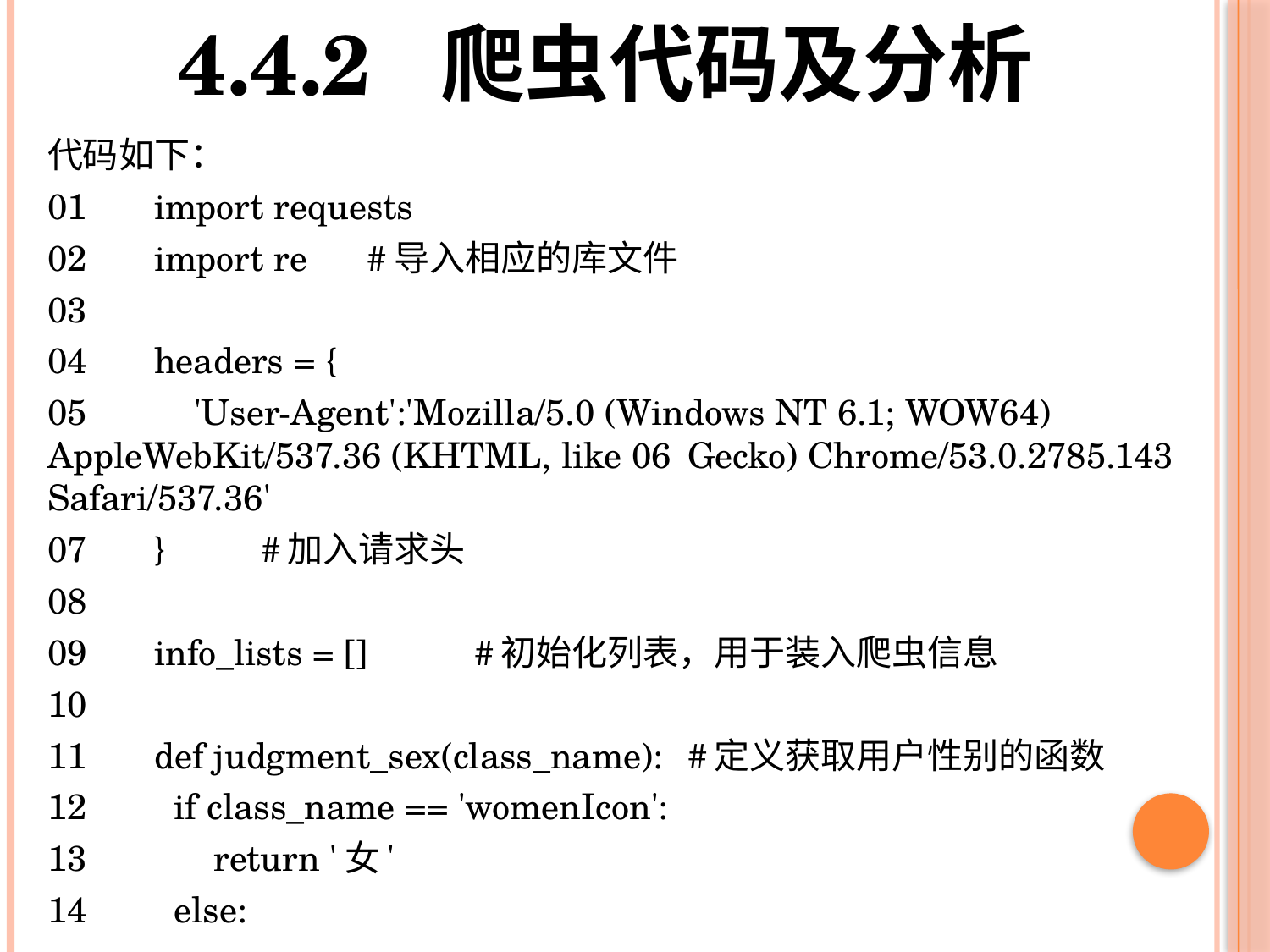

# 4.4.2  爬虫代码及分析
代码如下：
01	import requests
02	import re				#导入相应的库文件
03
04	headers = {
05	    'User-Agent':'Mozilla/5.0 (Windows NT 6.1; WOW64) AppleWebKit/537.36 (KHTML, like 06	Gecko) Chrome/53.0.2785.143 Safari/537.36'
07	}				#加入请求头
08
09	info_lists = []		#初始化列表，用于装入爬虫信息
10
11	def judgment_sex(class_name):		#定义获取用户性别的函数
12	  if class_name == 'womenIcon':
13	      return '女'
14	  else: